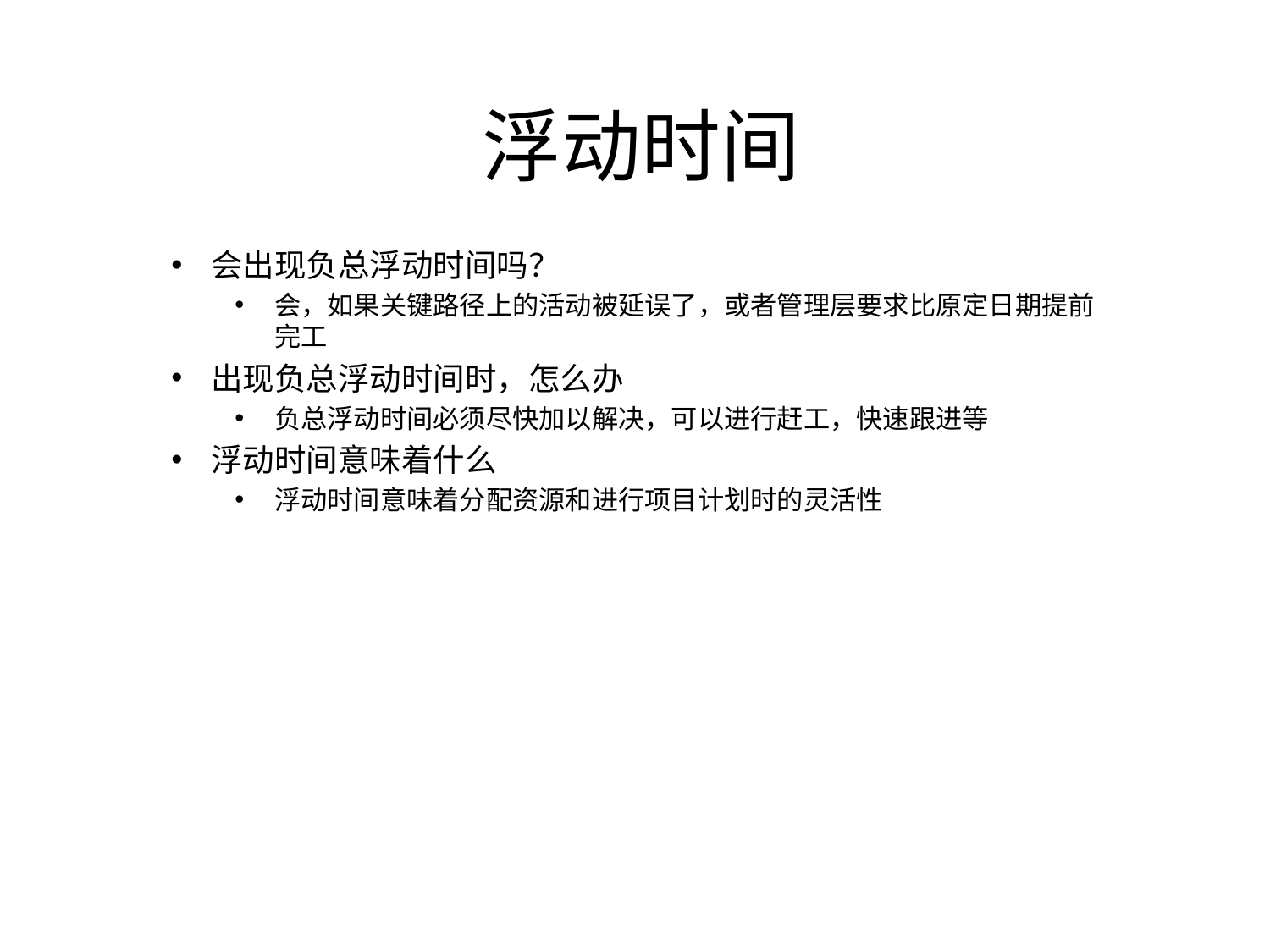

# 浮动时间
会出现负总浮动时间吗？
会，如果关键路径上的活动被延误了，或者管理层要求比原定日期提前完工
出现负总浮动时间时，怎么办
负总浮动时间必须尽快加以解决，可以进行赶工，快速跟进等
浮动时间意味着什么
浮动时间意味着分配资源和进行项目计划时的灵活性